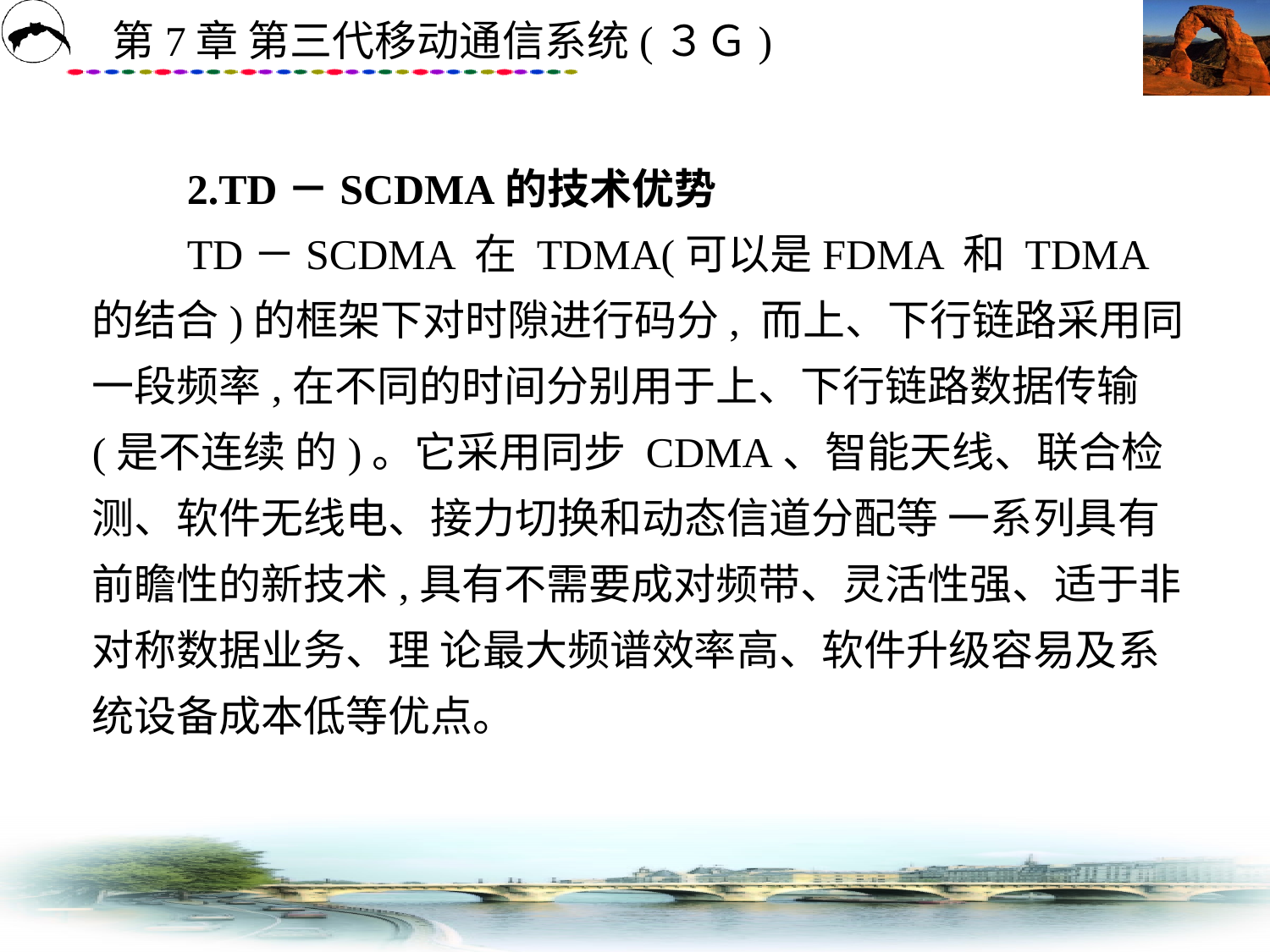

# 2.TD－SCDMA的技术优势 　　TD－SCDMA 在 TDMA(可以是FDMA 和 TDMA 的结合)的框架下对时隙进行码分, 而上、下行链路采用同一段频率,在不同的时间分别用于上、下行链路数据传输(是不连续 的)。它采用同步 CDMA、智能天线、联合检测、软件无线电、接力切换和动态信道分配等 一系列具有前瞻性的新技术,具有不需要成对频带、灵活性强、适于非对称数据业务、理 论最大频谱效率高、软件升级容易及系统设备成本低等优点。